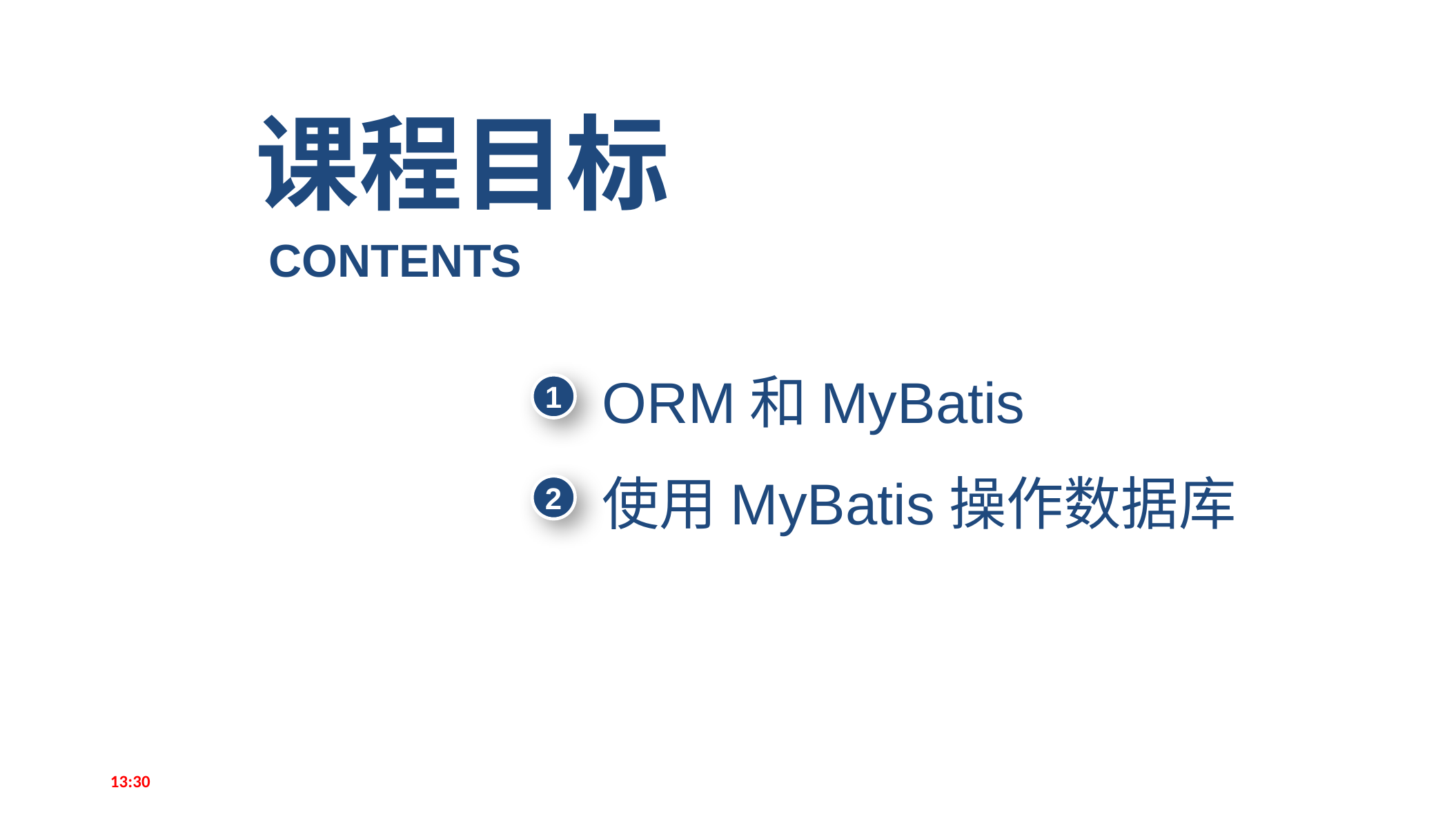

课程目标
CONTENTS
ORM和MyBatis
1
使用MyBatis操作数据库
2
13:30